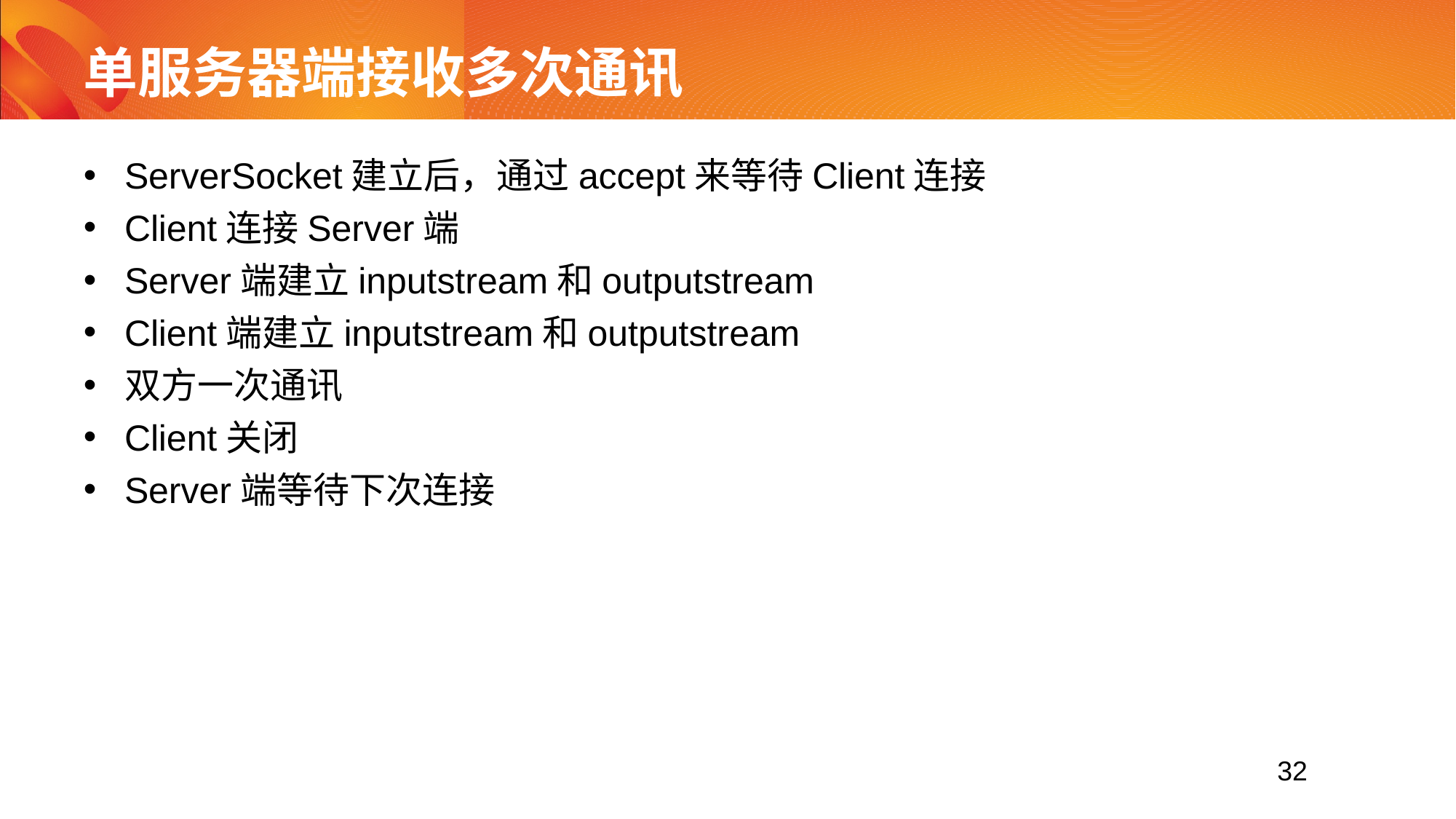

# 单服务器端接收多次通讯
ServerSocket建立后，通过accept来等待Client连接
Client连接Server端
Server端建立inputstream和outputstream
Client端建立inputstream和outputstream
双方一次通讯
Client关闭
Server端等待下次连接